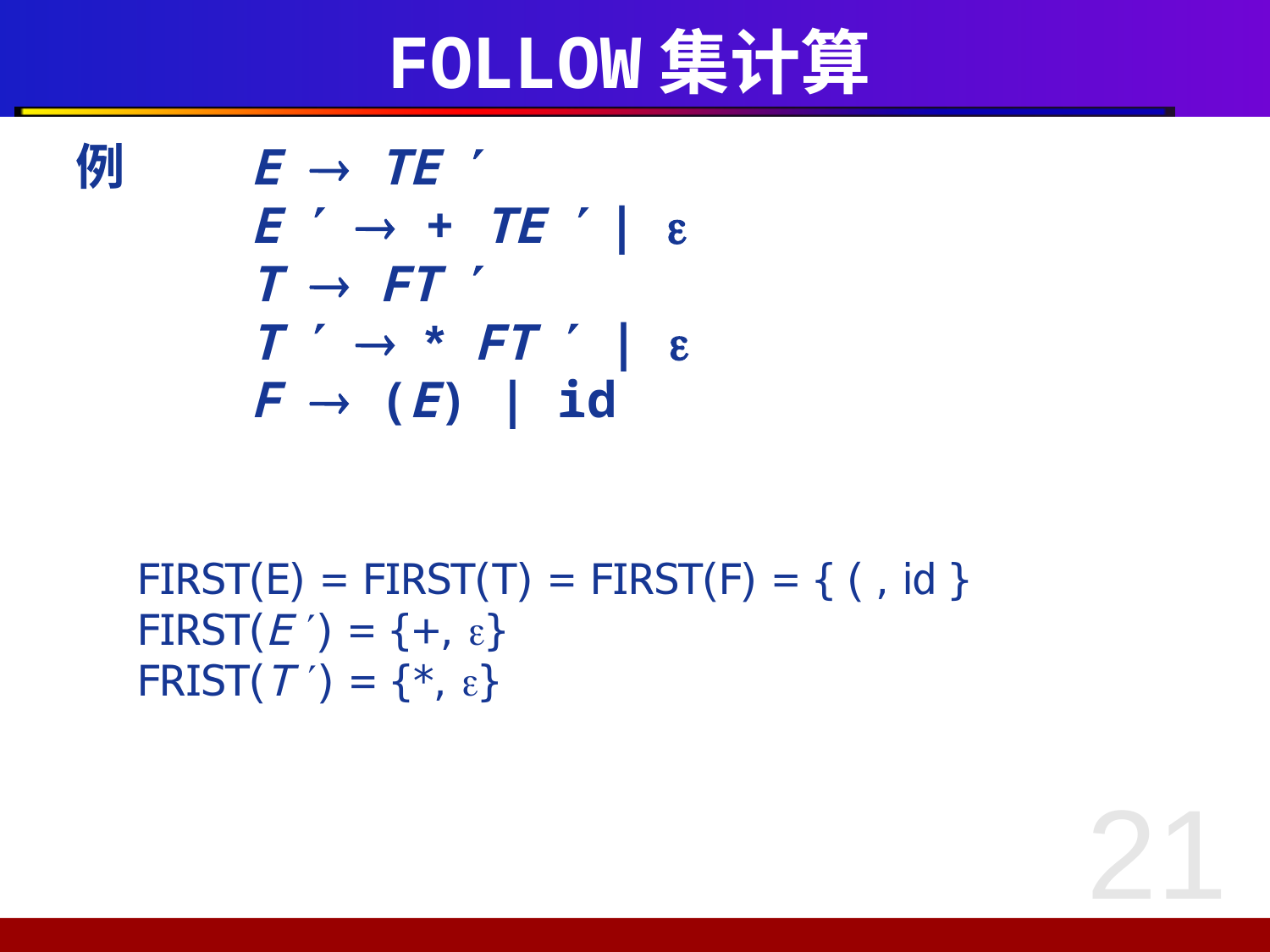

# FOLLOW集计算
例 	E → TE ′
	  	E ′ → + TE ′ | ε
     	T → FT ′
     	T ′ → * FT ′ | ε
     	F → (E) | id

FIRST(E) = FIRST(T) = FIRST(F) = { ( , id }
FIRST(E ′) = {+, ε}
FRIST(T ′) = {*, ε}
21